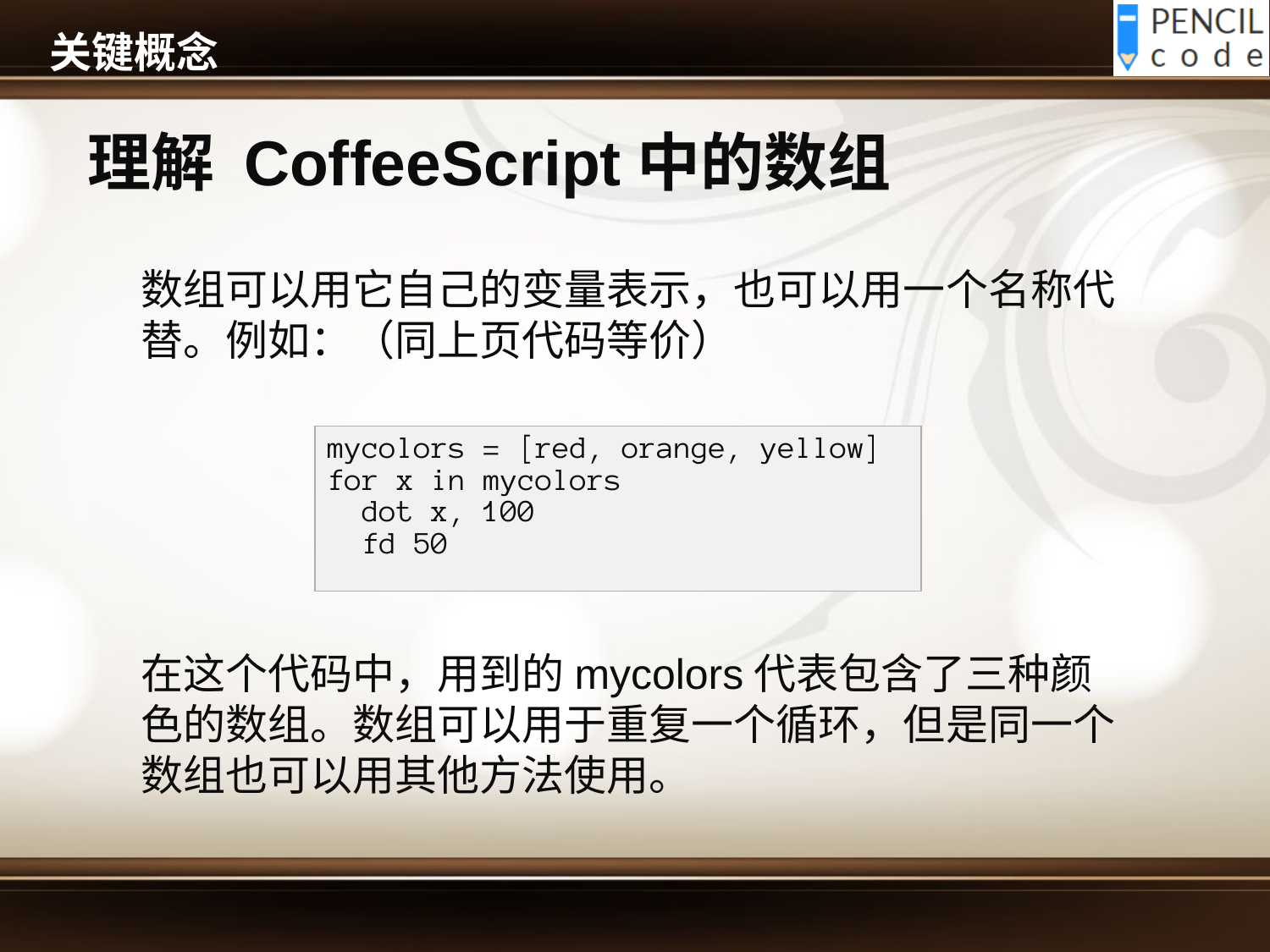

# 关键概念
理解 CoffeeScript中的数组
数组可以用它自己的变量表示，也可以用一个名称代替。例如：（同上页代码等价）
| mycolors = [red, orange, yellow] for x in mycolors dot x, 100 fd 50 |
| --- |
在这个代码中，用到的mycolors代表包含了三种颜色的数组。数组可以用于重复一个循环，但是同一个数组也可以用其他方法使用。